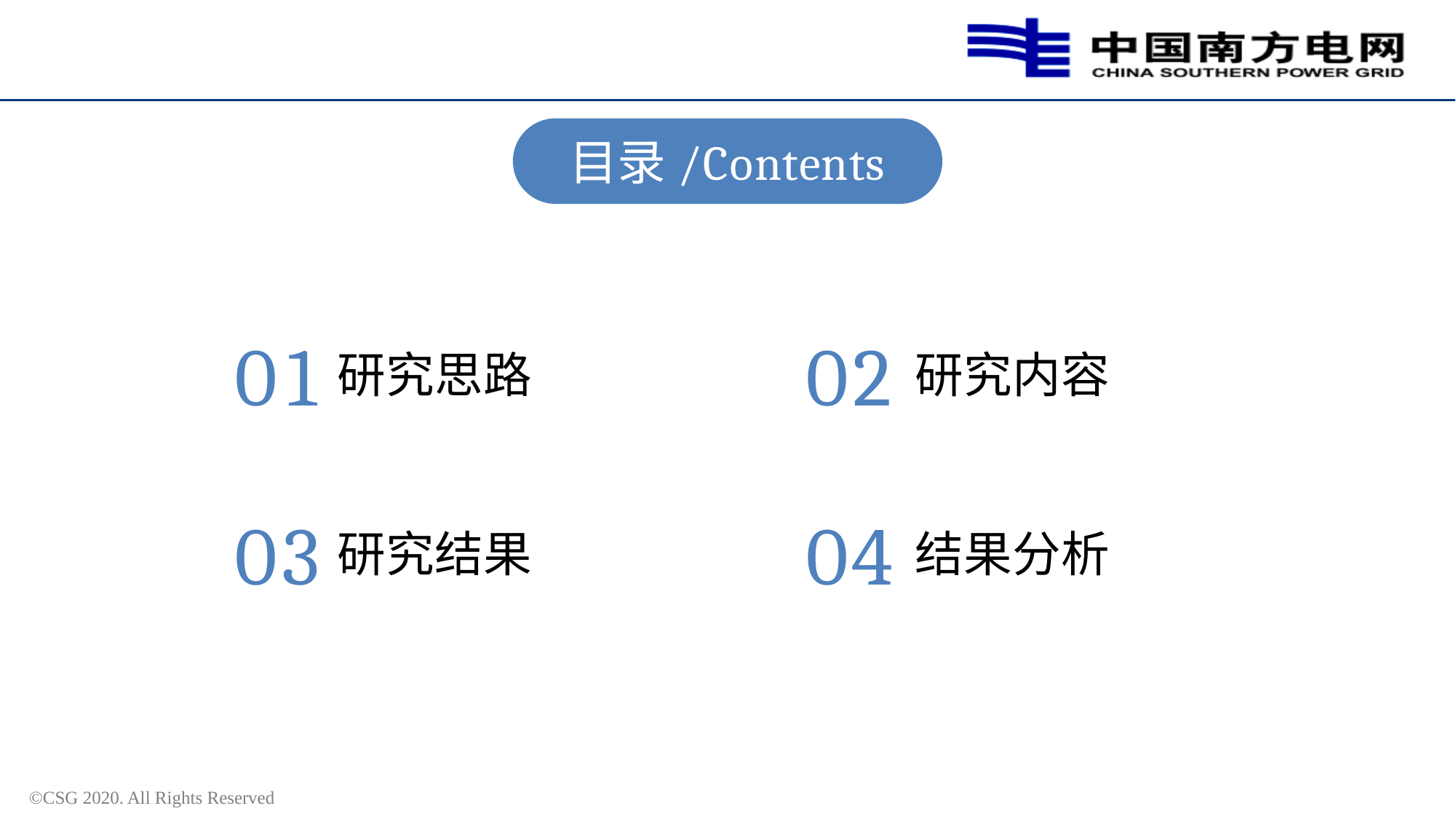

目录/Contents
01
02
研究思路
研究内容
03
04
结果分析
研究结果